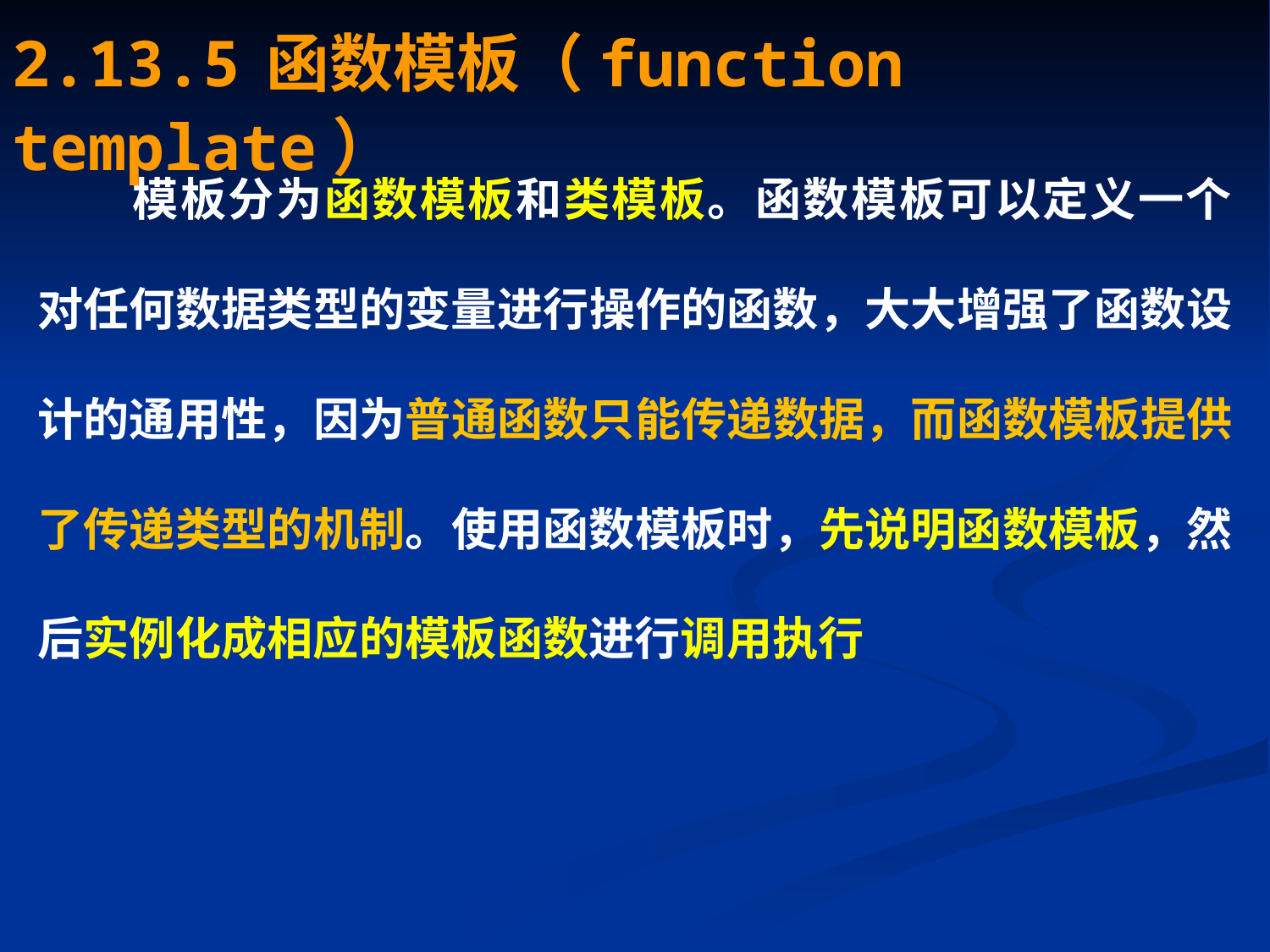

2.13.5	函数模板（function template）
模板分为函数模板和类模板。函数模板可以定义一个对任何数据类型的变量进行操作的函数，大大增强了函数设计的通用性，因为普通函数只能传递数据，而函数模板提供了传递类型的机制。使用函数模板时，先说明函数模板，然后实例化成相应的模板函数进行调用执行